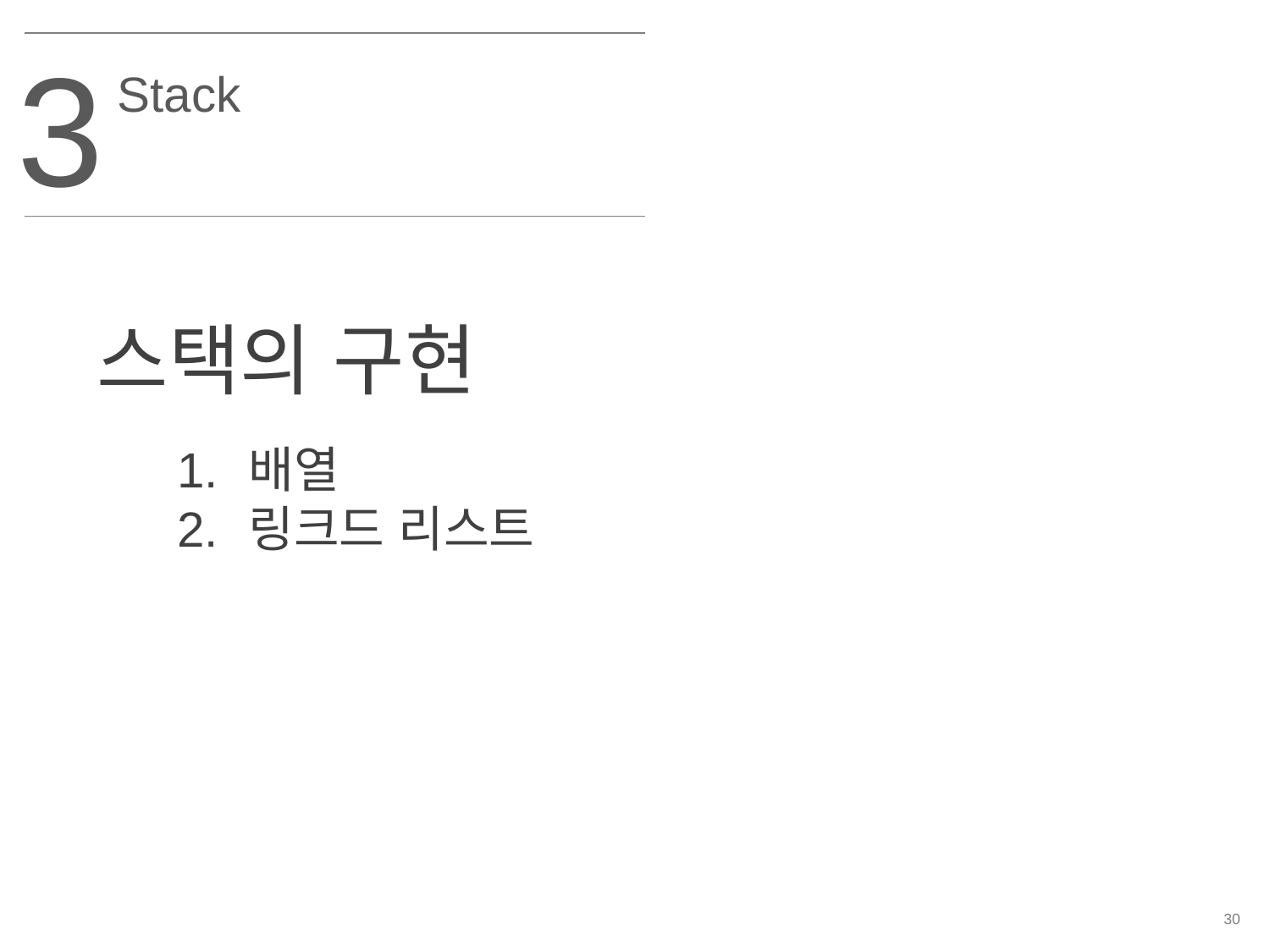

3
Stack
스택의 구현
배열
링크드 리스트